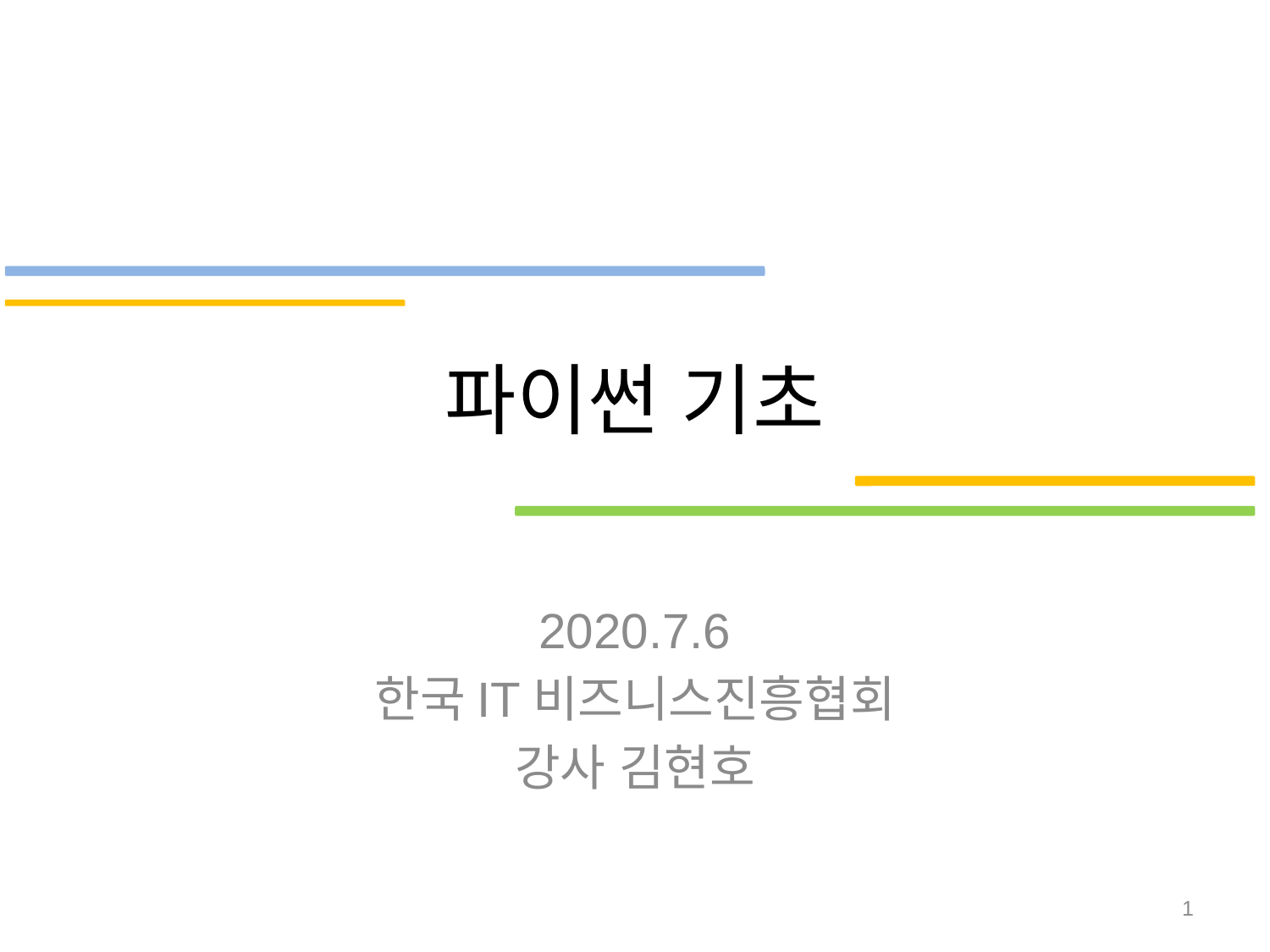

# 파이썬 기초

2020.7.6
한국IT비즈니스진흥협회
강사 김현호
1